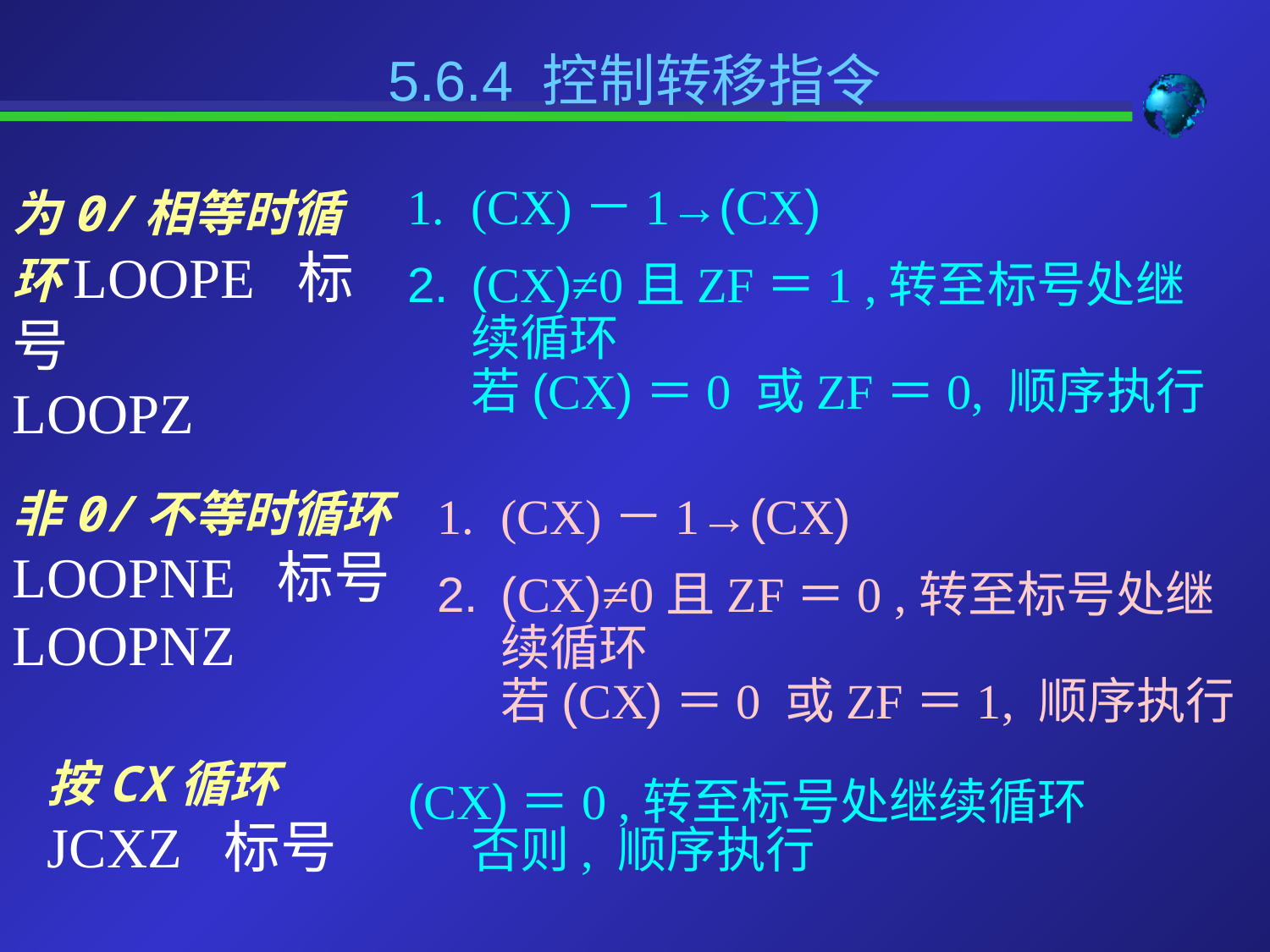

# 5.6.4 控制转移指令
为0/相等时循环LOOPE  标号
LOOPZ
(CX)－1→(CX)
(CX)≠0且ZF＝1 ,转至标号处继续循环
若(CX)＝0 或ZF＝0, 顺序执行
非0/不等时循环LOOPNE  标号
LOOPNZ
(CX)－1→(CX)
(CX)≠0且ZF＝0 ,转至标号处继续循环
若(CX)＝0 或ZF＝1, 顺序执行
按CX循环
JCXZ  标号
(CX)＝0 ,转至标号处继续循环
否则, 顺序执行
79